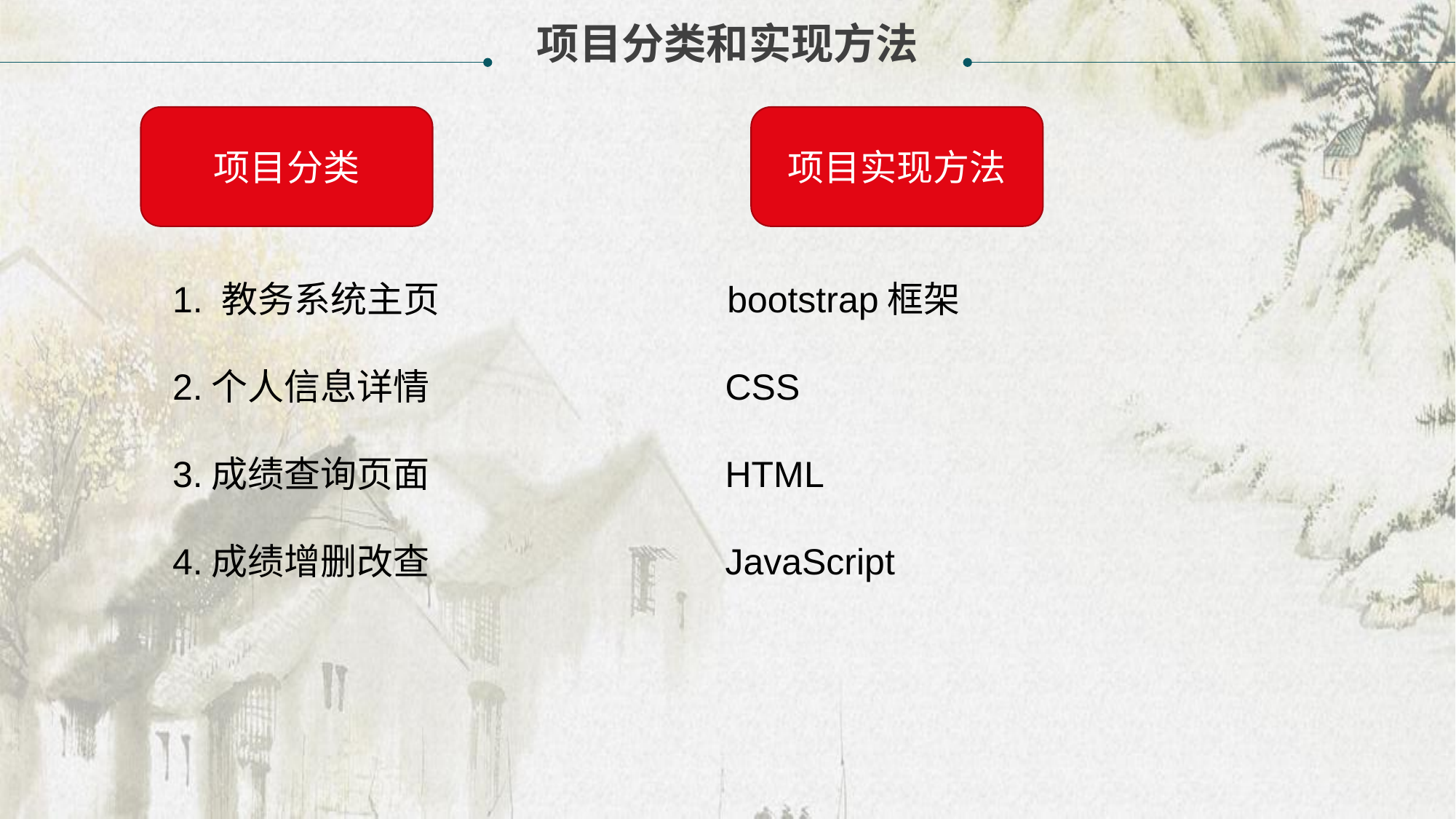

项目分类和实现方法
项目分类
项目实现方法
1. 教务系统主页                                  bootstrap框架

2.个人信息详情                                   CSS

3.成绩查询页面                                   HTML

4.成绩增删改查                                   JavaScript